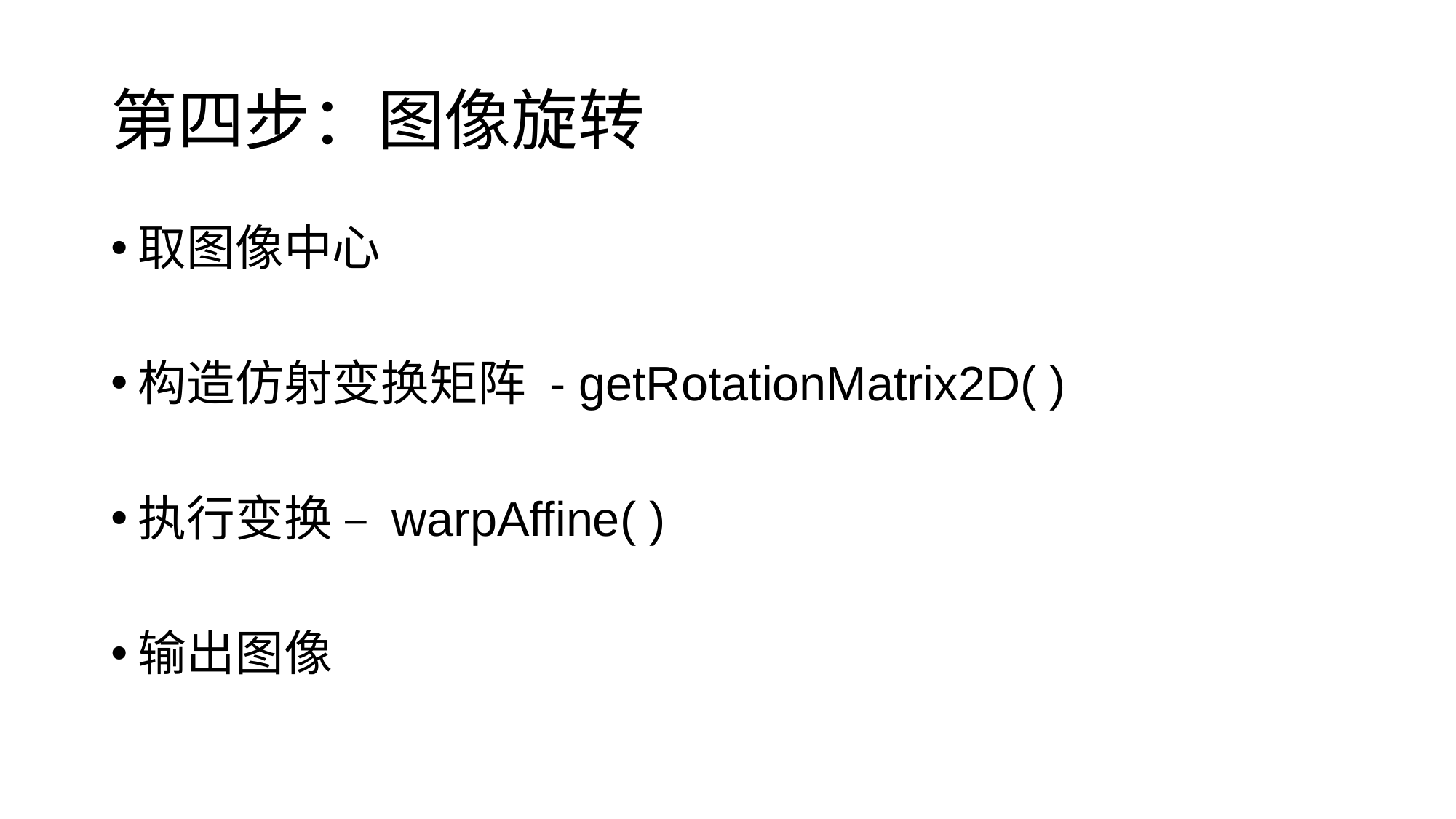

# 第四步：图像旋转
取图像中心

构造仿射变换矩阵 - getRotationMatrix2D( )

执行变换 – warpAffine( )

输出图像